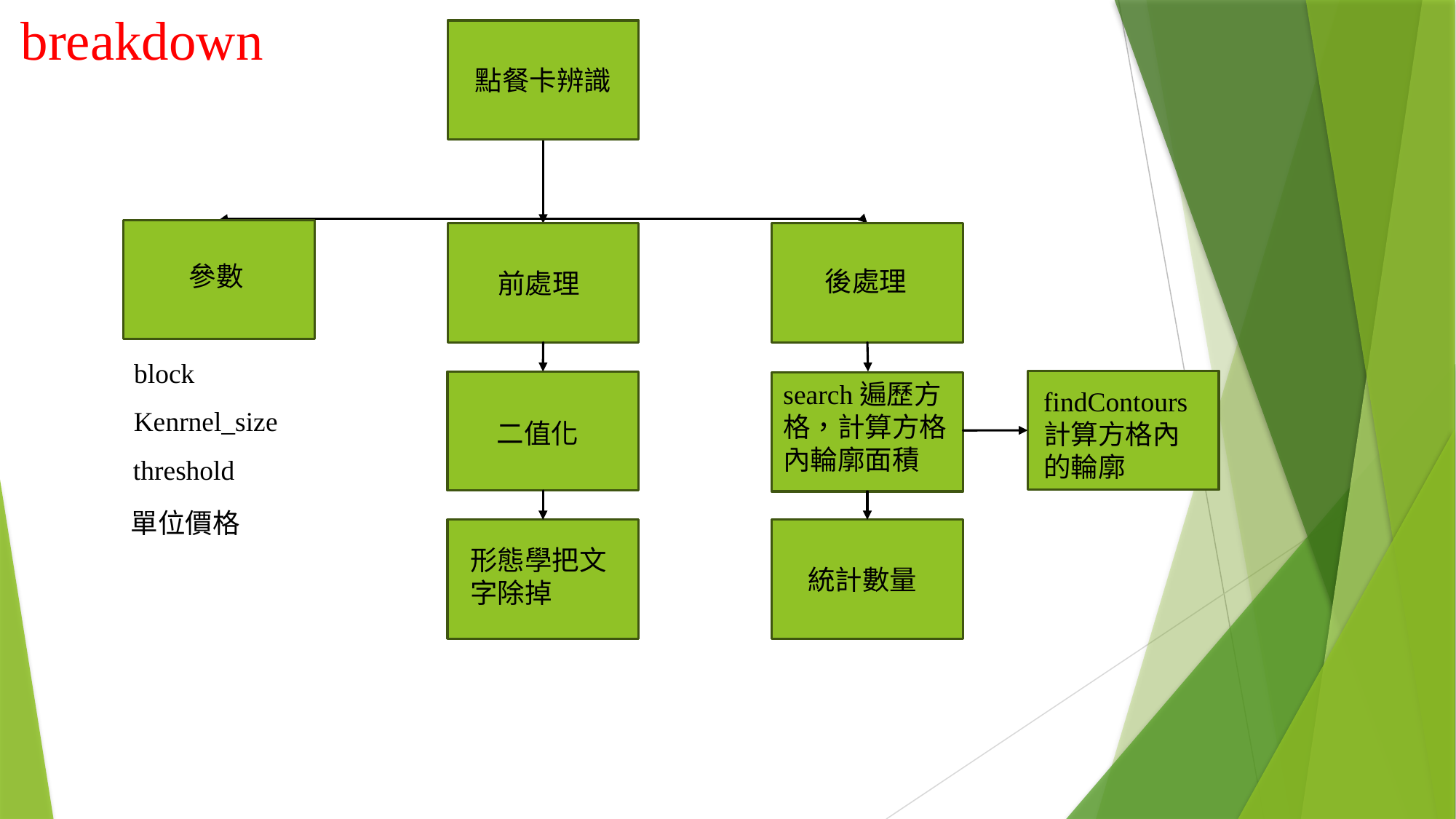

# breakdown

點餐卡辨識

參數
後處理
前處理
block

search遍歷方格，計算方格內輪廓面積

findContours
計算方格內的輪廓

Kenrnel_size
二值化
threshold
單位價格

形態學把文字除掉
統計數量